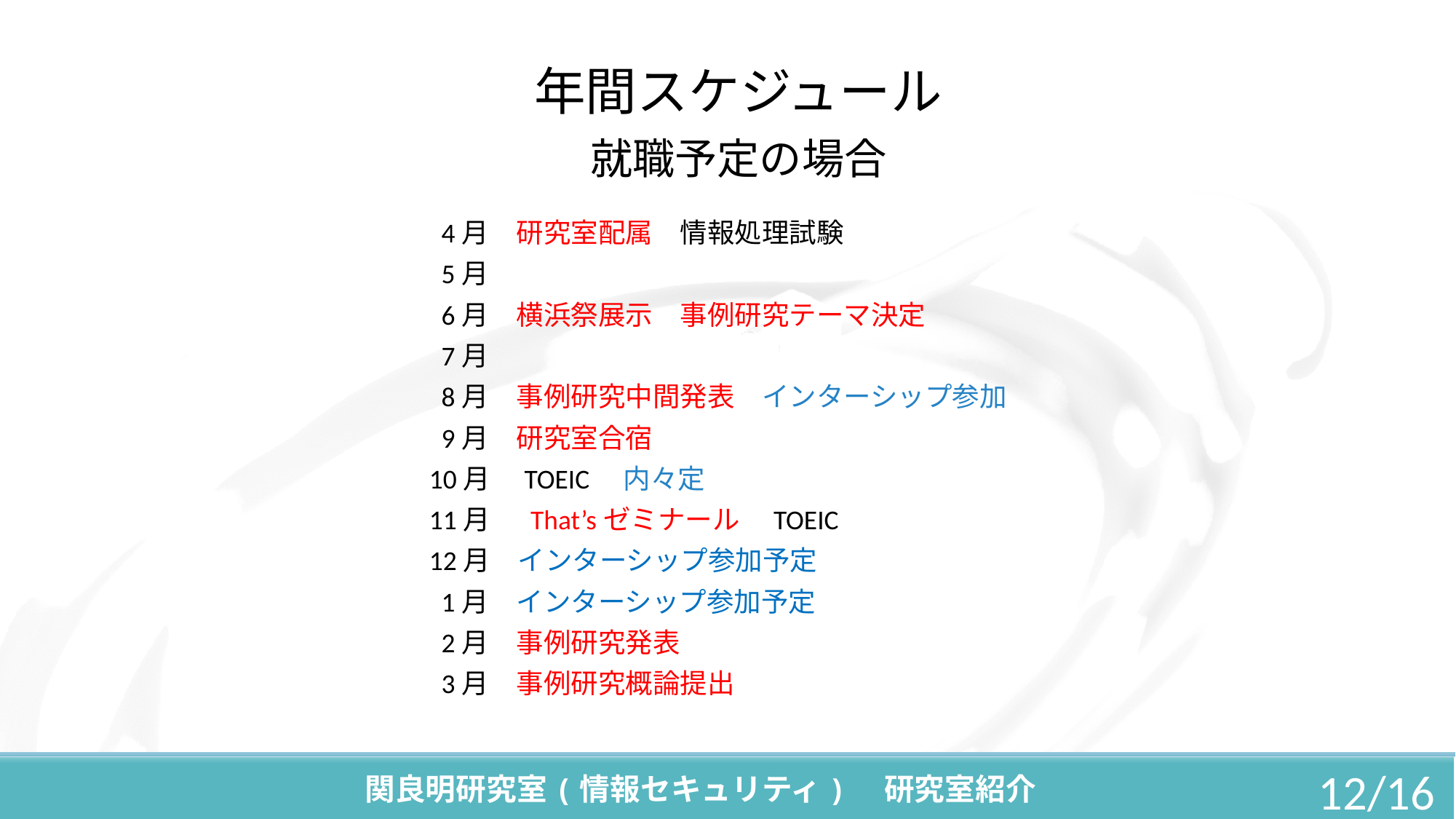

# 年間スケジュール
就職予定の場合

  4月　研究室配属　情報処理試験
  5月
  6月　横浜祭展示　事例研究テーマ決定
  7月
  8月　事例研究中間発表　インターシップ参加
  9月　研究室合宿
10月　TOEIC　内々定
11月　 That’sゼミナール　TOEIC
12月　インターシップ参加予定
  1月　インターシップ参加予定
  2月　事例研究発表
  3月　事例研究概論提出